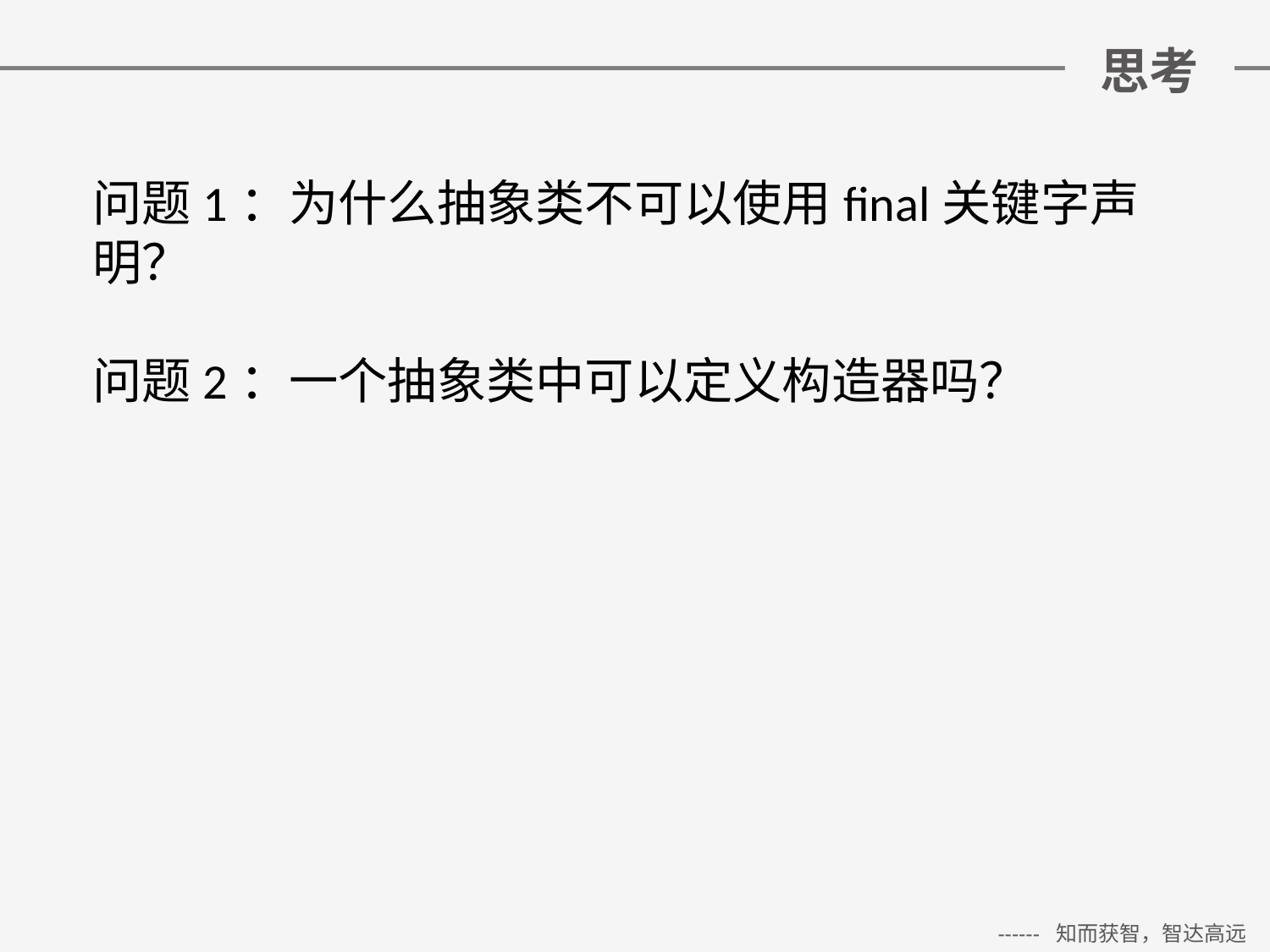

# 思考
问题1：为什么抽象类不可以使用final关键字声明？

问题2：一个抽象类中可以定义构造器吗？